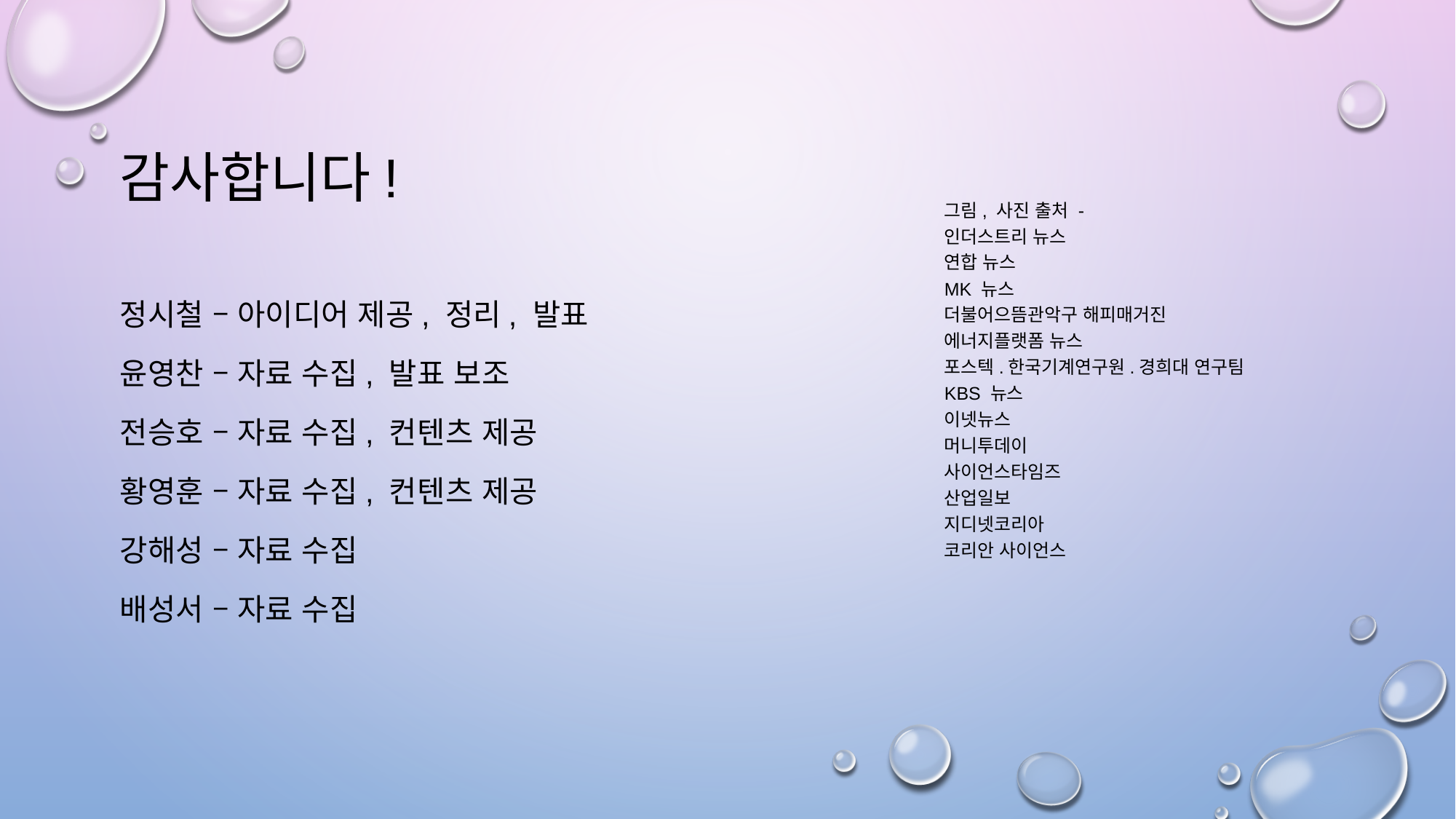

# 감사합니다!
그림, 사진 출처 -
인더스트리 뉴스
연합 뉴스
MK 뉴스
더불어으뜸관악구 해피매거진
에너지플랫폼 뉴스
포스텍.한국기계연구원.경희대 연구팀
KBS 뉴스
이넷뉴스
머니투데이
사이언스타임즈
산업일보
지디넷코리아
코리안 사이언스

정시철 – 아이디어 제공, 정리, 발표
윤영찬 – 자료 수집, 발표 보조
전승호 – 자료 수집, 컨텐츠 제공
황영훈 – 자료 수집, 컨텐츠 제공
강해성 – 자료 수집
배성서 – 자료 수집